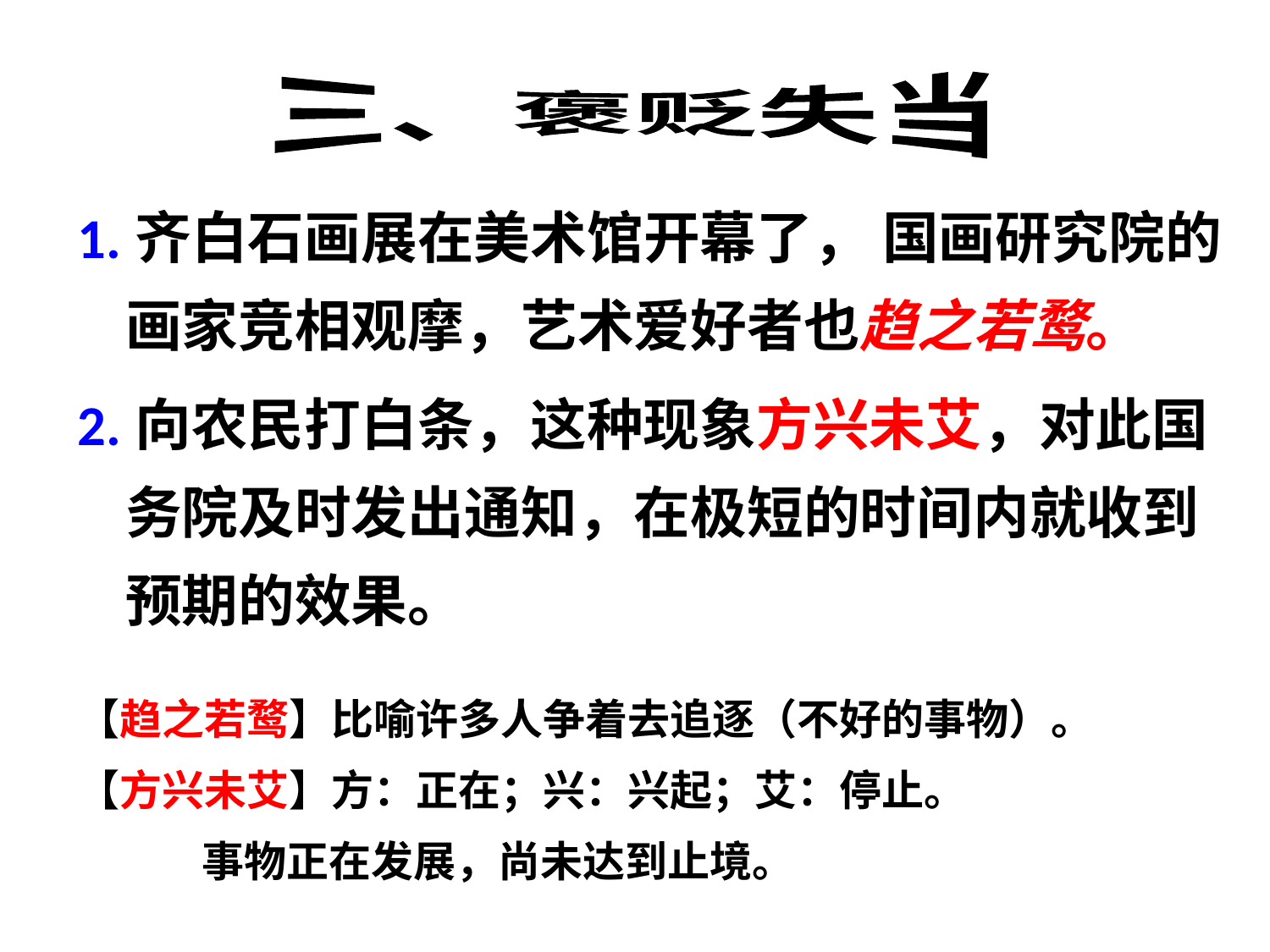

三、褒贬失当

1.齐白石画展在美术馆开幕了， 国画研究院的画家竞相观摩，艺术爱好者也趋之若鹜。
2.向农民打白条，这种现象方兴未艾，对此国务院及时发出通知，在极短的时间内就收到预期的效果。

【趋之若鹜】比喻许多人争着去追逐（不好的事物）。
【方兴未艾】方：正在；兴：兴起；艾：停止。
            事物正在发展，尚未达到止境。